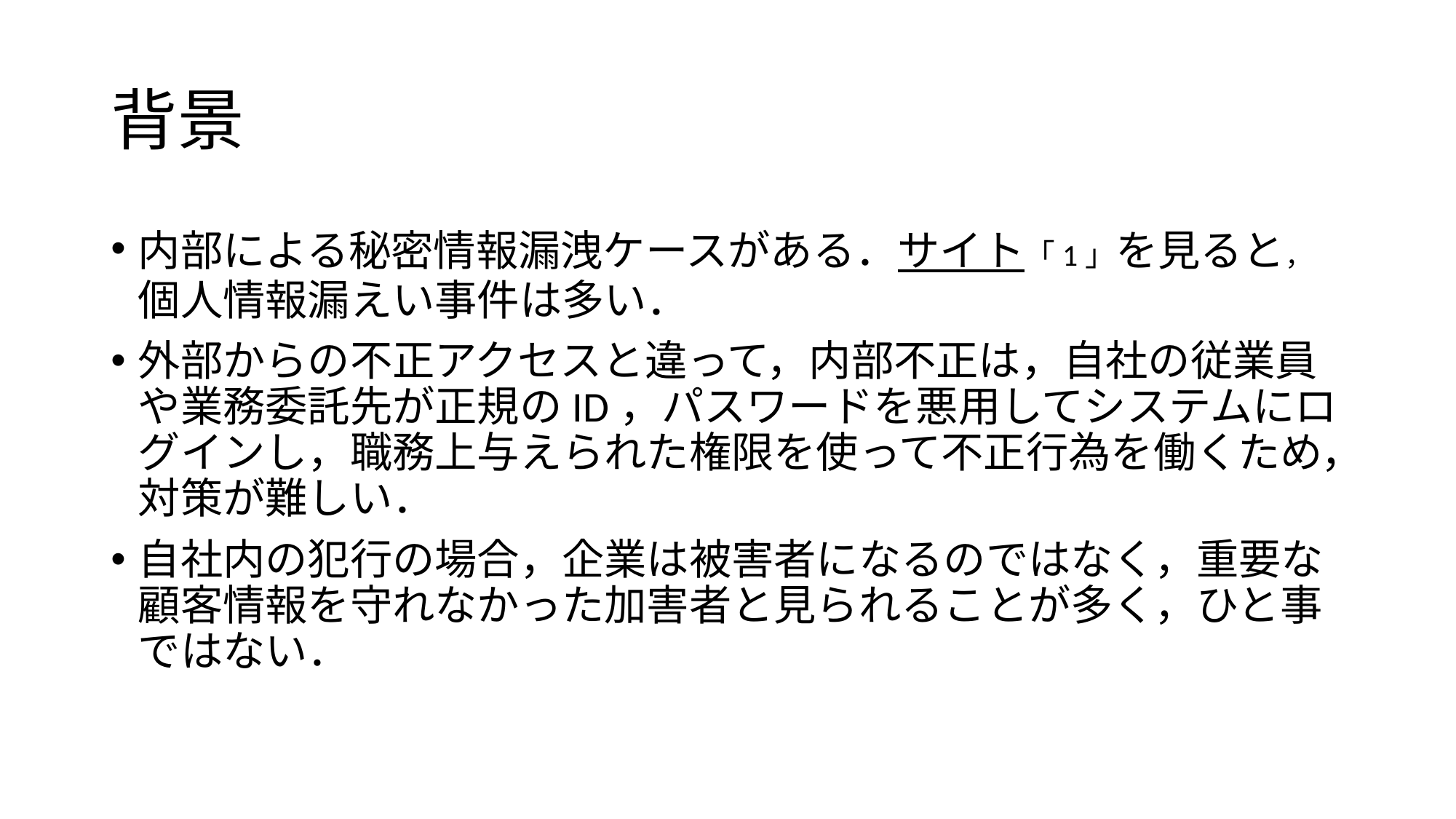

# 背景
内部による秘密情報漏洩ケースがある．サイト「1」を見ると，個人情報漏えい事件は多い．
外部からの不正アクセスと違って，内部不正は，自社の従業員や業務委託先が正規のID，パスワードを悪用してシステムにログインし，職務上与えられた権限を使って不正行為を働くため，対策が難しい．
自社内の犯行の場合，企業は被害者になるのではなく，重要な顧客情報を守れなかった加害者と見られることが多く，ひと事ではない．